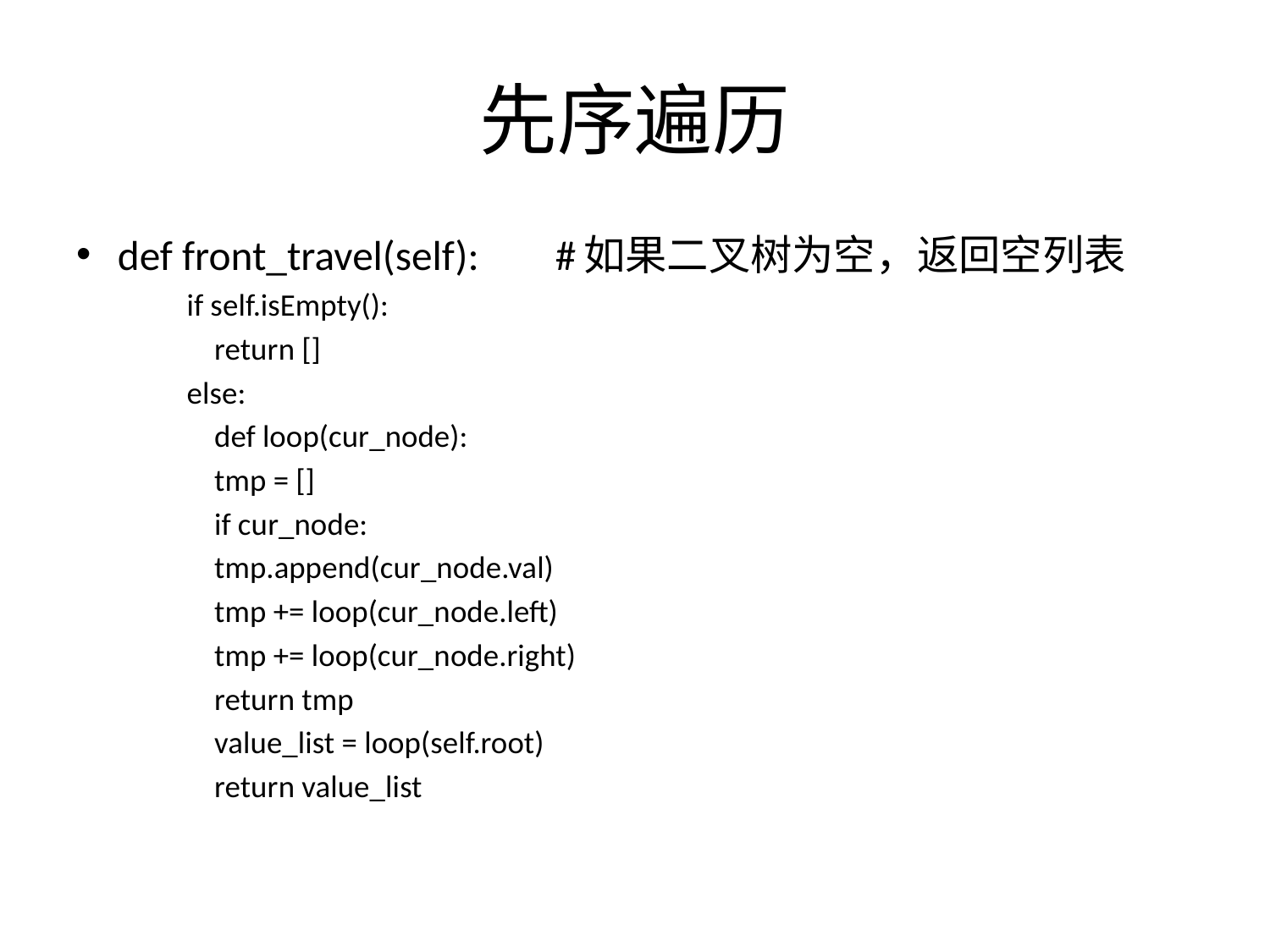

# 先序遍历
def front_travel(self):        #如果二叉树为空，返回空列表
if self.isEmpty():
		return []
else:
	def loop(cur_node):
		tmp = []
		if cur_node:
			tmp.append(cur_node.val)
			tmp += loop(cur_node.left)
			tmp += loop(cur_node.right)
		return tmp
	value_list = loop(self.root)
	return value_list